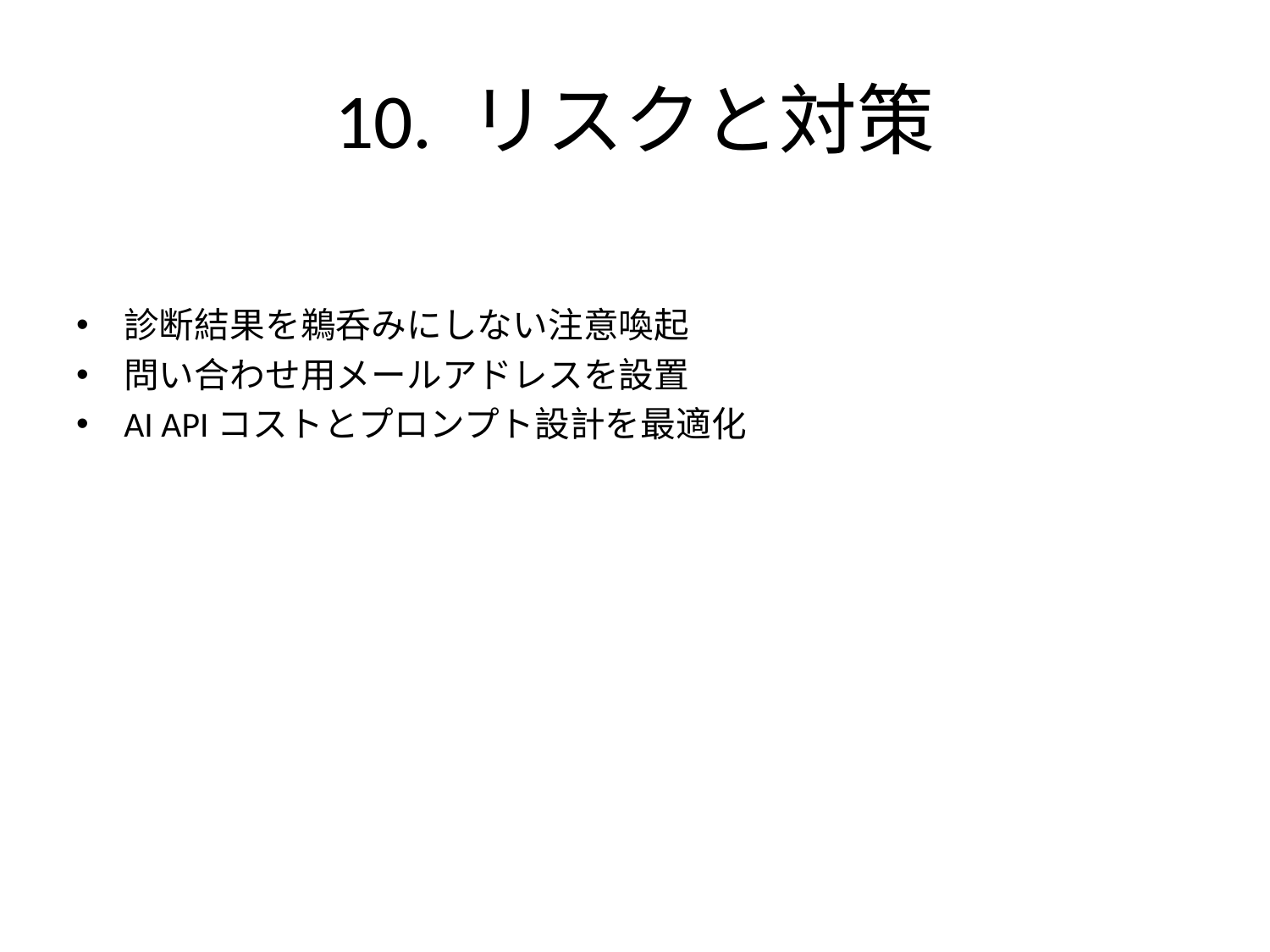

# 10. リスクと対策

診断結果を鵜呑みにしない注意喚起
問い合わせ用メールアドレスを設置
AI APIコストとプロンプト設計を最適化